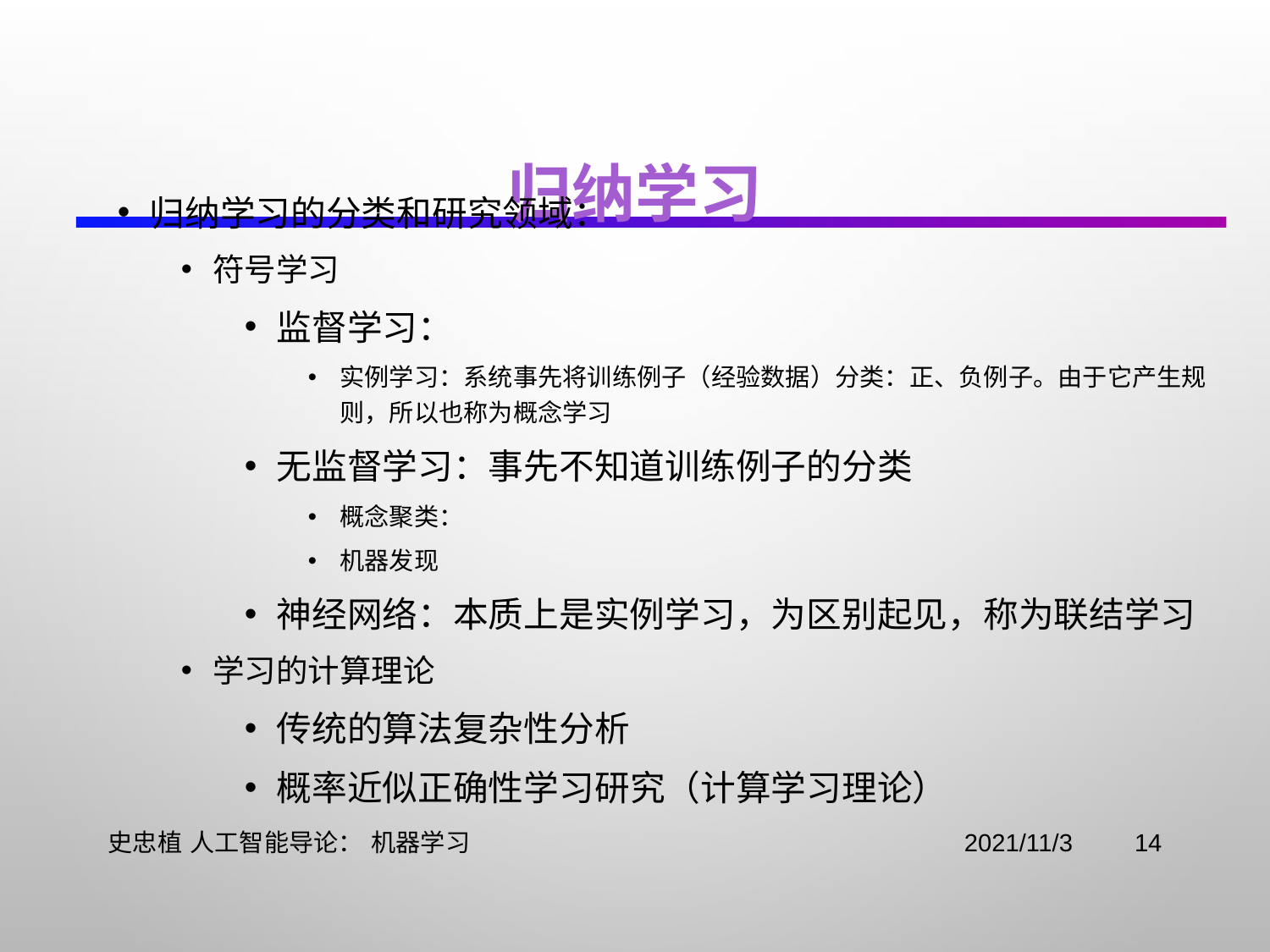

# 归纳学习
归纳学习的分类和研究领域：
符号学习
监督学习：
实例学习：系统事先将训练例子（经验数据）分类：正、负例子。由于它产生规则，所以也称为概念学习
无监督学习：事先不知道训练例子的分类
概念聚类：
机器发现
神经网络：本质上是实例学习，为区别起见，称为联结学习
学习的计算理论
传统的算法复杂性分析
概率近似正确性学习研究（计算学习理论）
史忠植 人工智能导论： 机器学习
2021/11/3
14